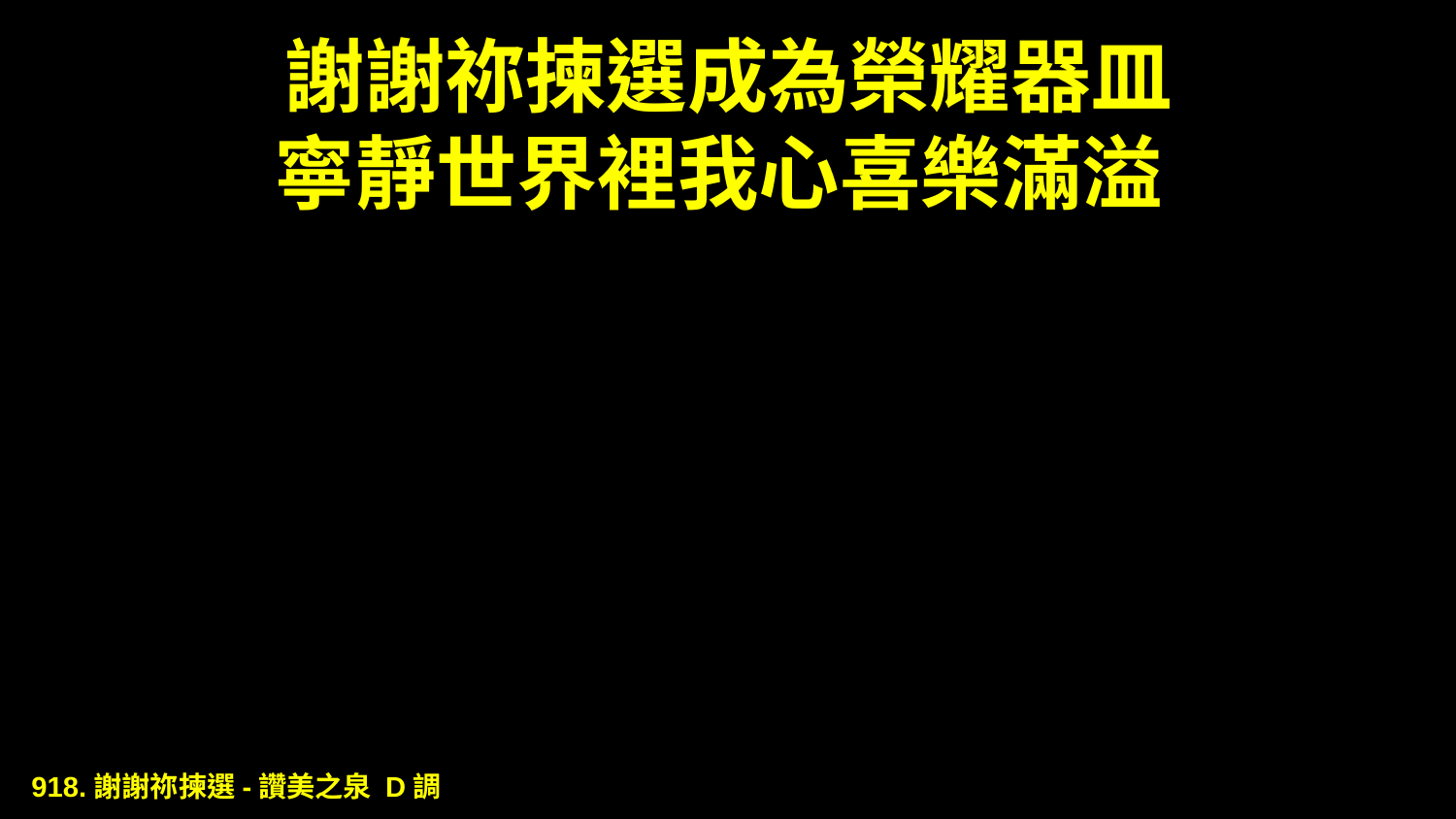

# 謝謝祢揀選成為榮耀器皿 寧靜世界裡我心喜樂滿溢
918.謝謝祢揀選-讚美之泉 D調